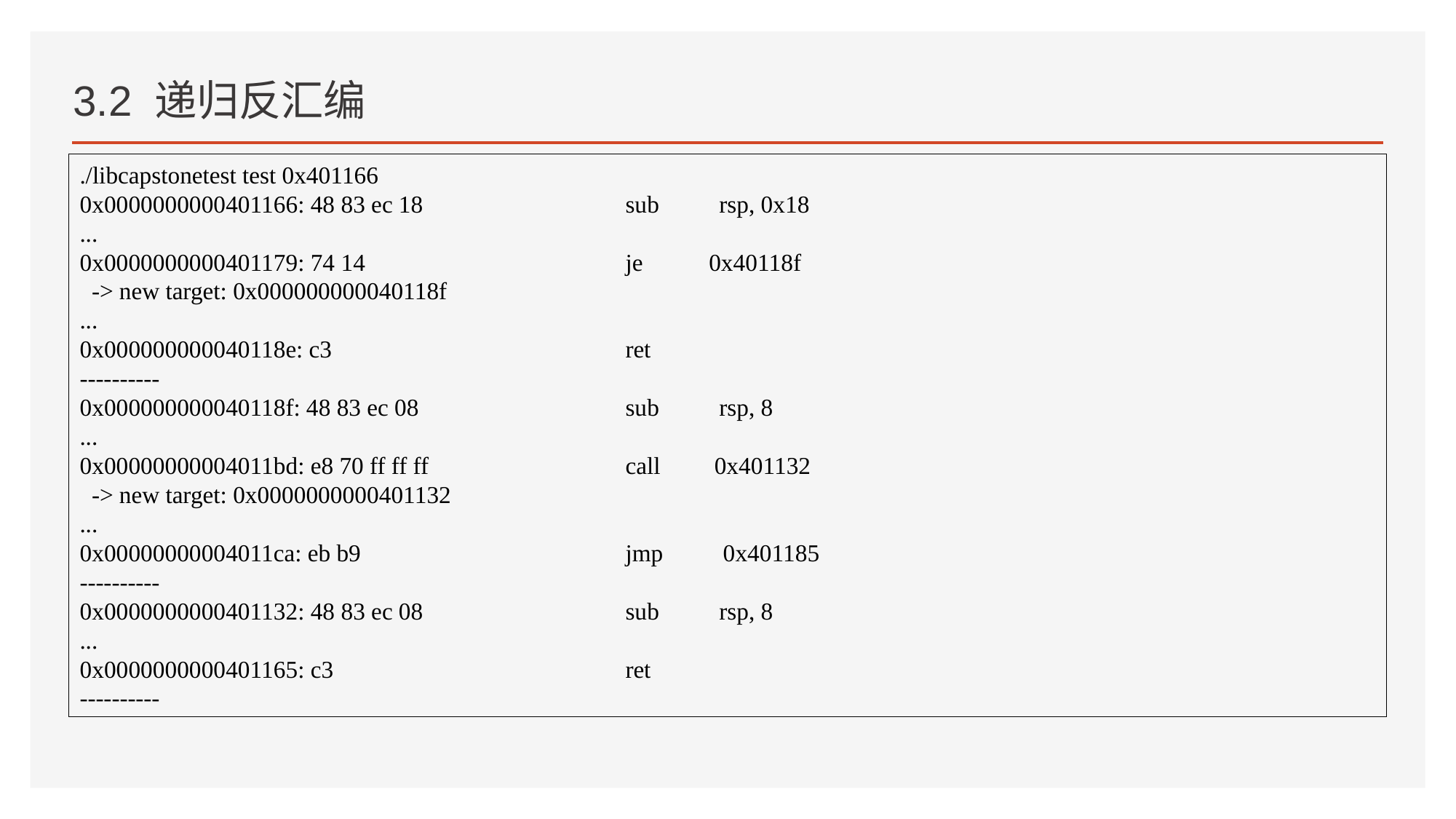

# 3.2 递归反汇编
./libcapstonetest test 0x401166
0x0000000000401166: 48 83 ec 18		sub          rsp, 0x18
...
0x0000000000401179: 74 14			je           0x40118f
  -> new target: 0x000000000040118f
...
0x000000000040118e: c3			ret
----------
0x000000000040118f: 48 83 ec 08		sub          rsp, 8
...
0x00000000004011bd: e8 70 ff ff ff		call         0x401132
  -> new target: 0x0000000000401132
...
0x00000000004011ca: eb b9			jmp          0x401185
----------
0x0000000000401132: 48 83 ec 08		sub          rsp, 8
...
0x0000000000401165: c3			ret
----------